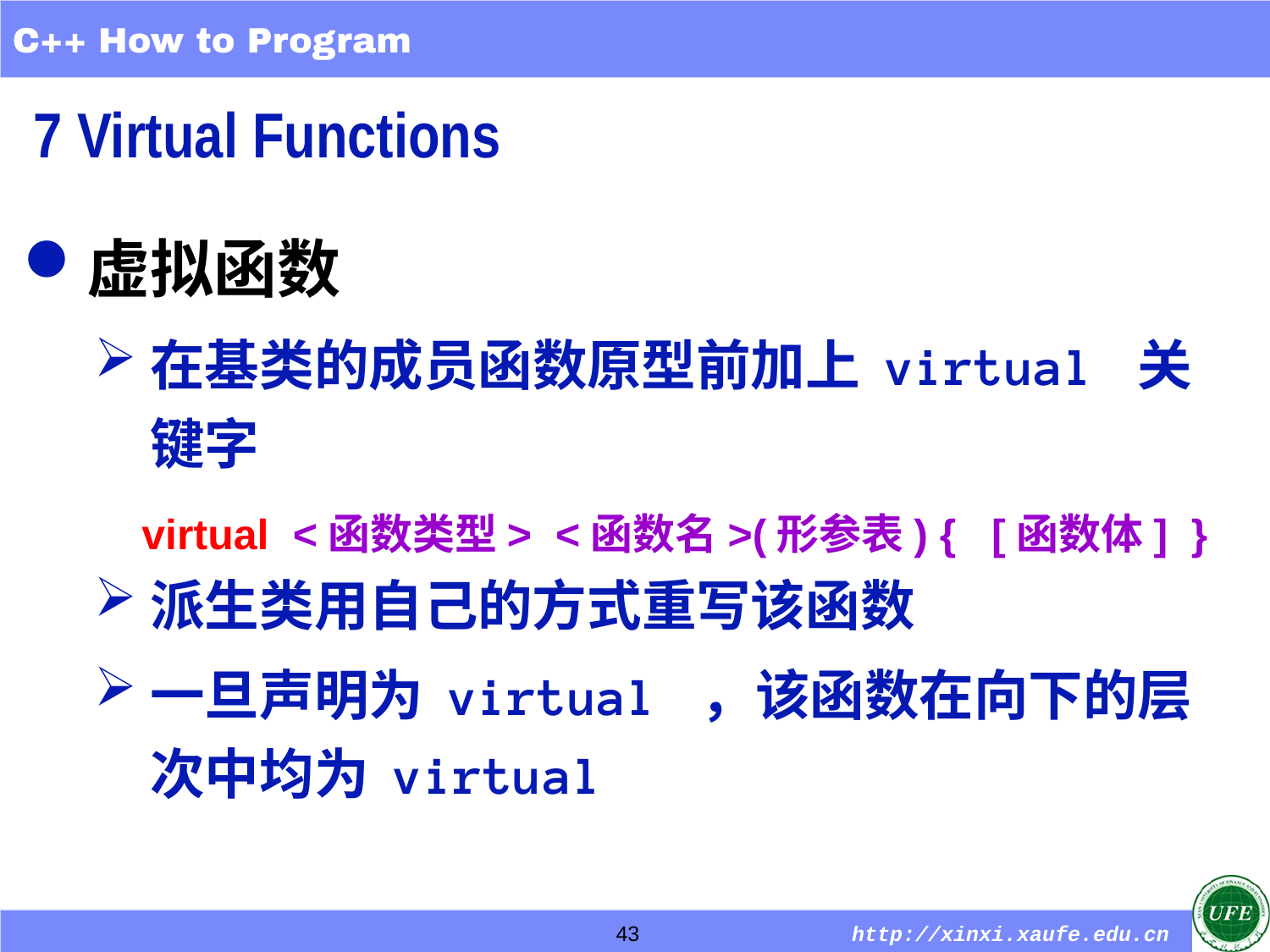

7 Virtual Functions
虚拟函数
在基类的成员函数原型前加上 virtual 关键字
          virtual  <函数类型>  <函数名>(形参表) {   [函数体]  }
派生类用自己的方式重写该函数
一旦声明为 virtual ，该函数在向下的层次中均为 virtual
43